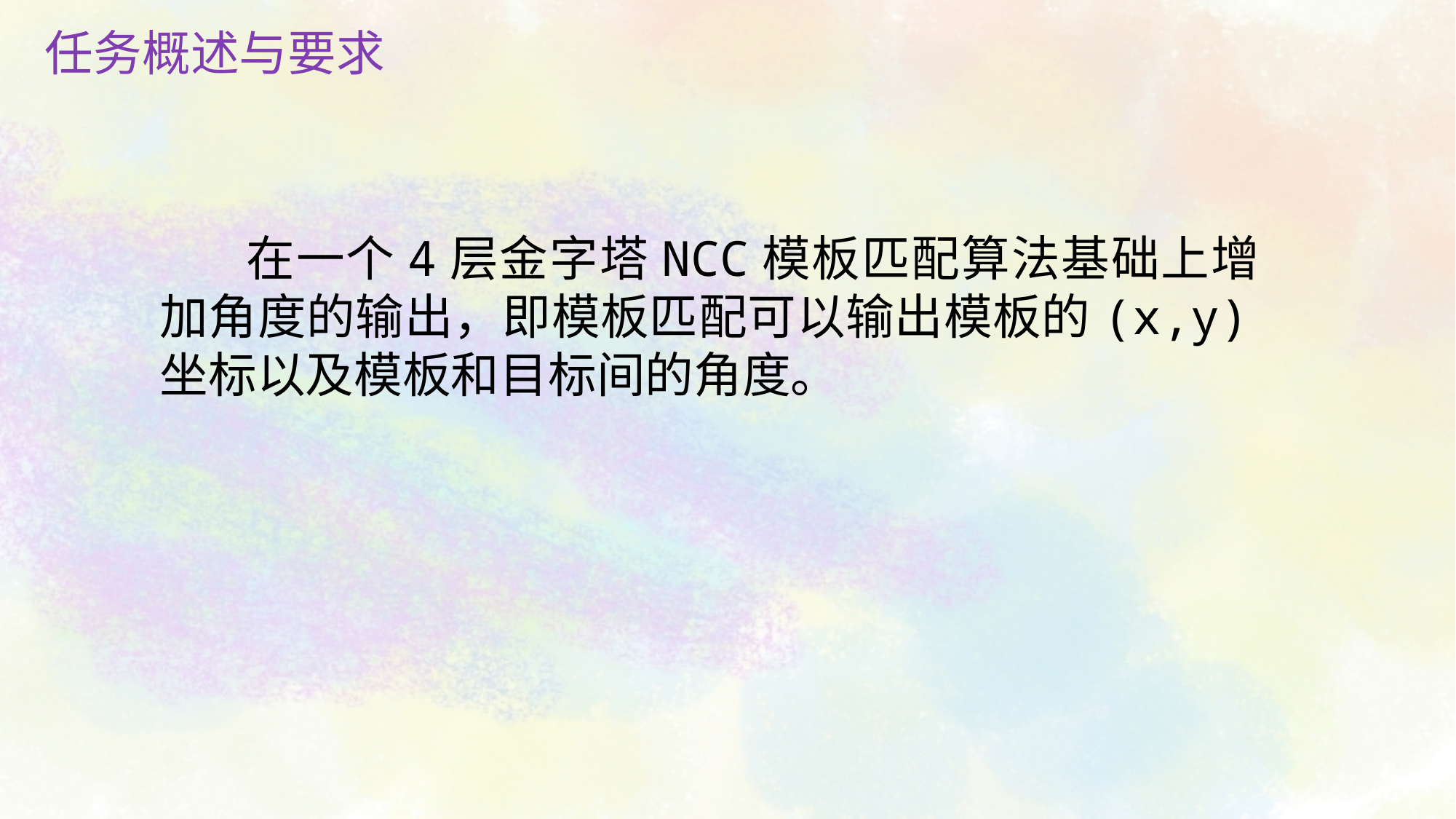

任务概述与要求
   在一个4层金字塔NCC模板匹配算法基础上增加角度的输出，即模板匹配可以输出模板的(x,y)坐标以及模板和目标间的角度。